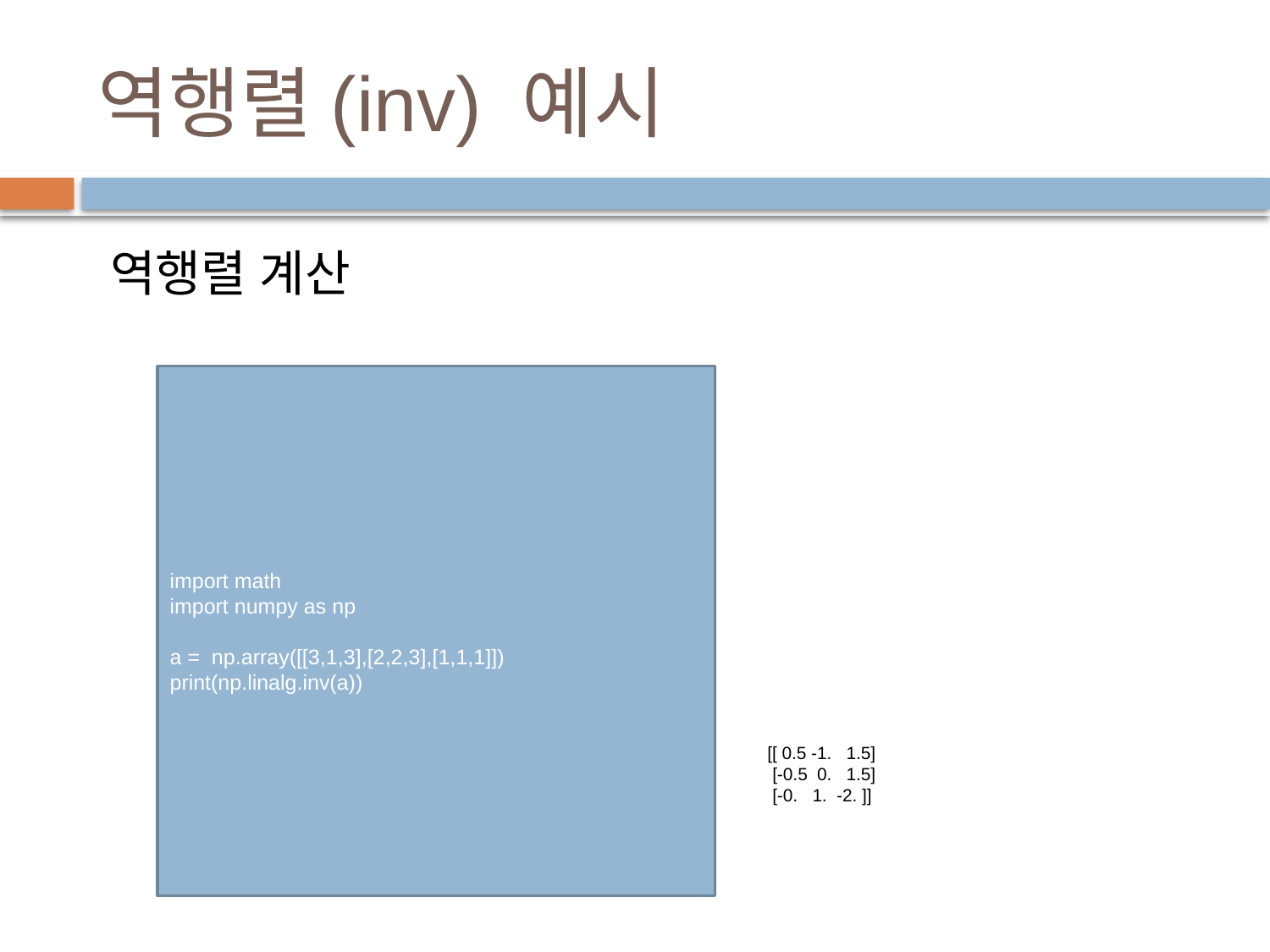

# 역행렬(inv) 예시
 역행렬 계산
import math
import numpy as np

a =  np.array([[3,1,3],[2,2,3],[1,1,1]])
print(np.linalg.inv(a))
[[ 0.5 -1.   1.5]
 [-0.5  0.   1.5]
 [-0.   1.  -2. ]]